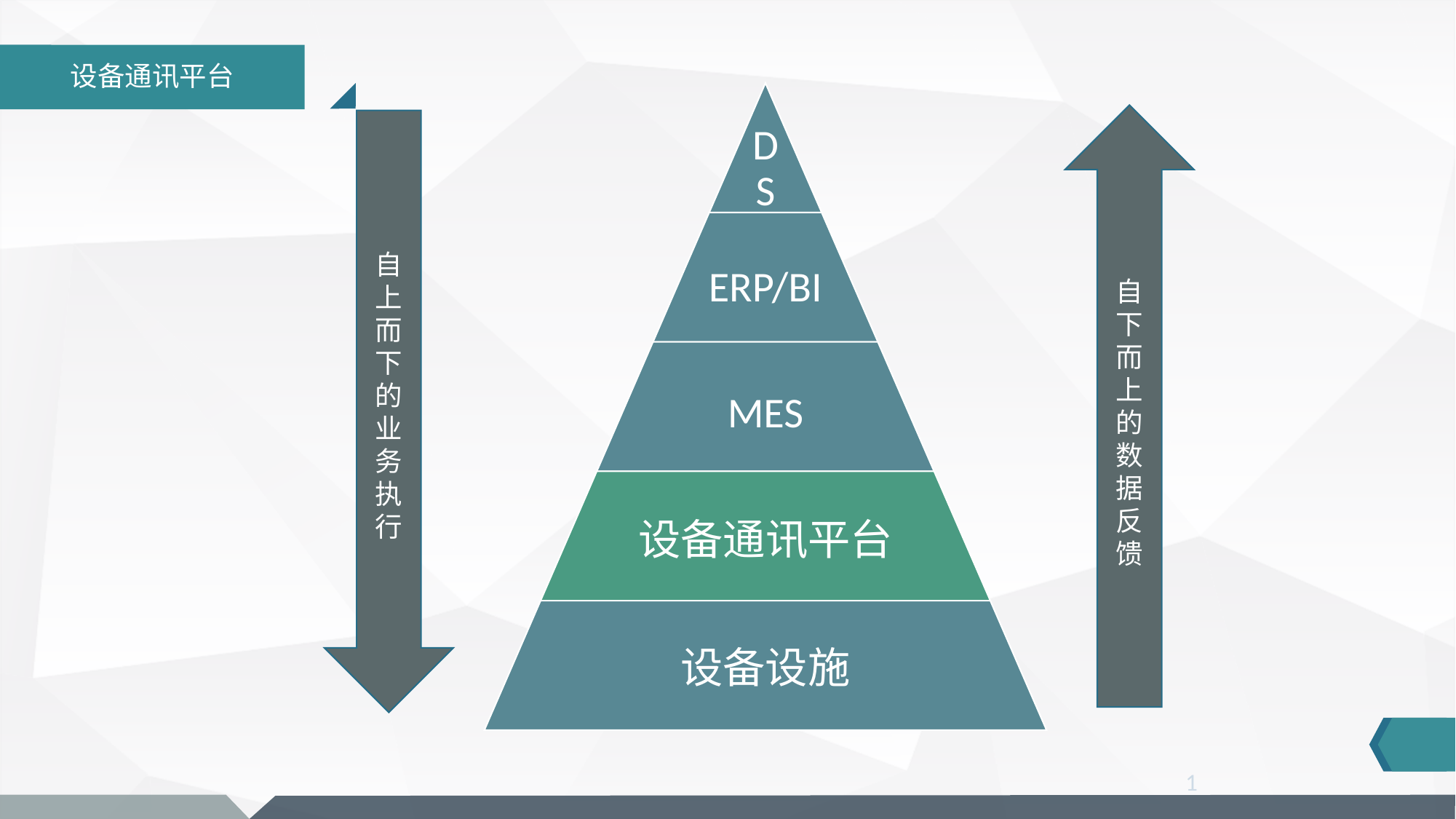

2
设备通讯平台
DS
ERP/BI
MES
设备通讯平台
设备设施

自下而上的
数据反馈
自上而下的业务执行

1